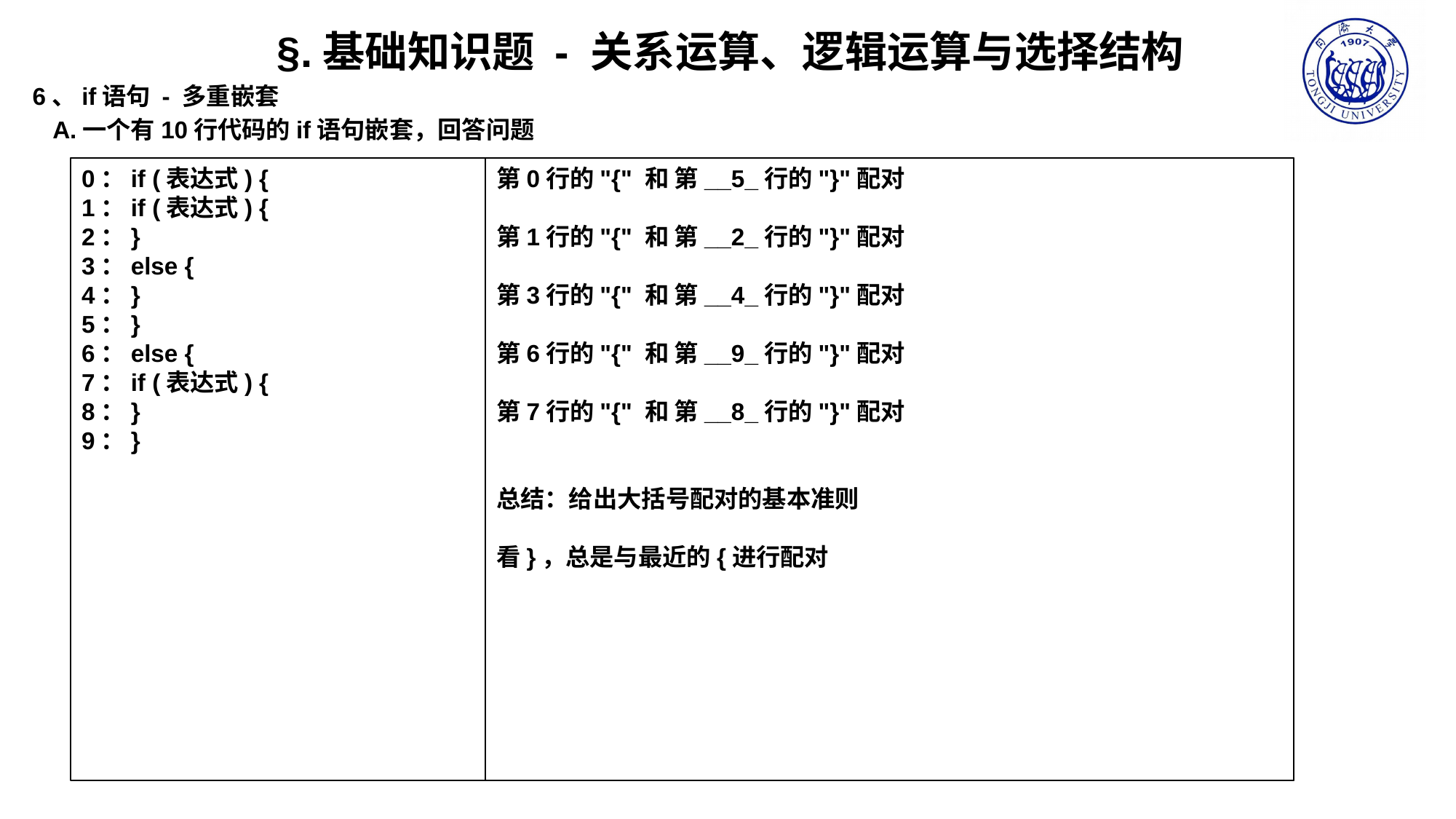

§.基础知识题 - 关系运算、逻辑运算与选择结构
6、if语句 - 多重嵌套
   A.一个有10行代码的if语句嵌套，回答问题
0：if (表达式) {
1：if (表达式) {
2：}
3：else {
4：}
5：}
6：else {
7：if (表达式) {
8：}
9：}
第0行的"{" 和 第__5_行的"}"配对

第1行的"{" 和 第__2_行的"}"配对

第3行的"{" 和 第__4_行的"}"配对

第6行的"{" 和 第__9_行的"}"配对

第7行的"{" 和 第__8_行的"}"配对

总结：给出大括号配对的基本准则

看}，总是与最近的{进行配对